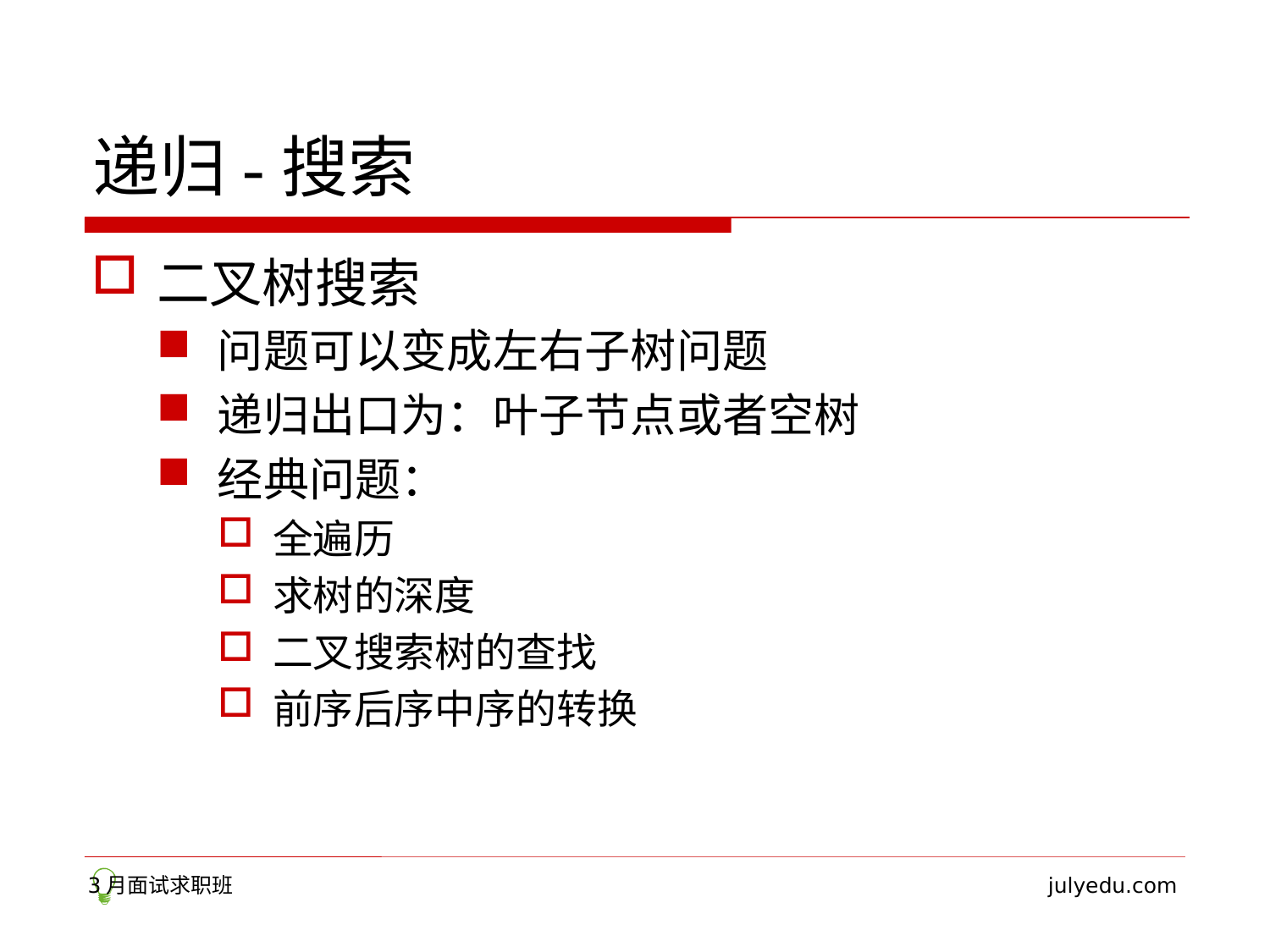

# 递归-搜索
二叉树搜索
问题可以变成左右子树问题
递归出口为：叶子节点或者空树
经典问题：
全遍历
求树的深度
二叉搜索树的查找
前序后序中序的转换

3月面试求职班
julyedu.com